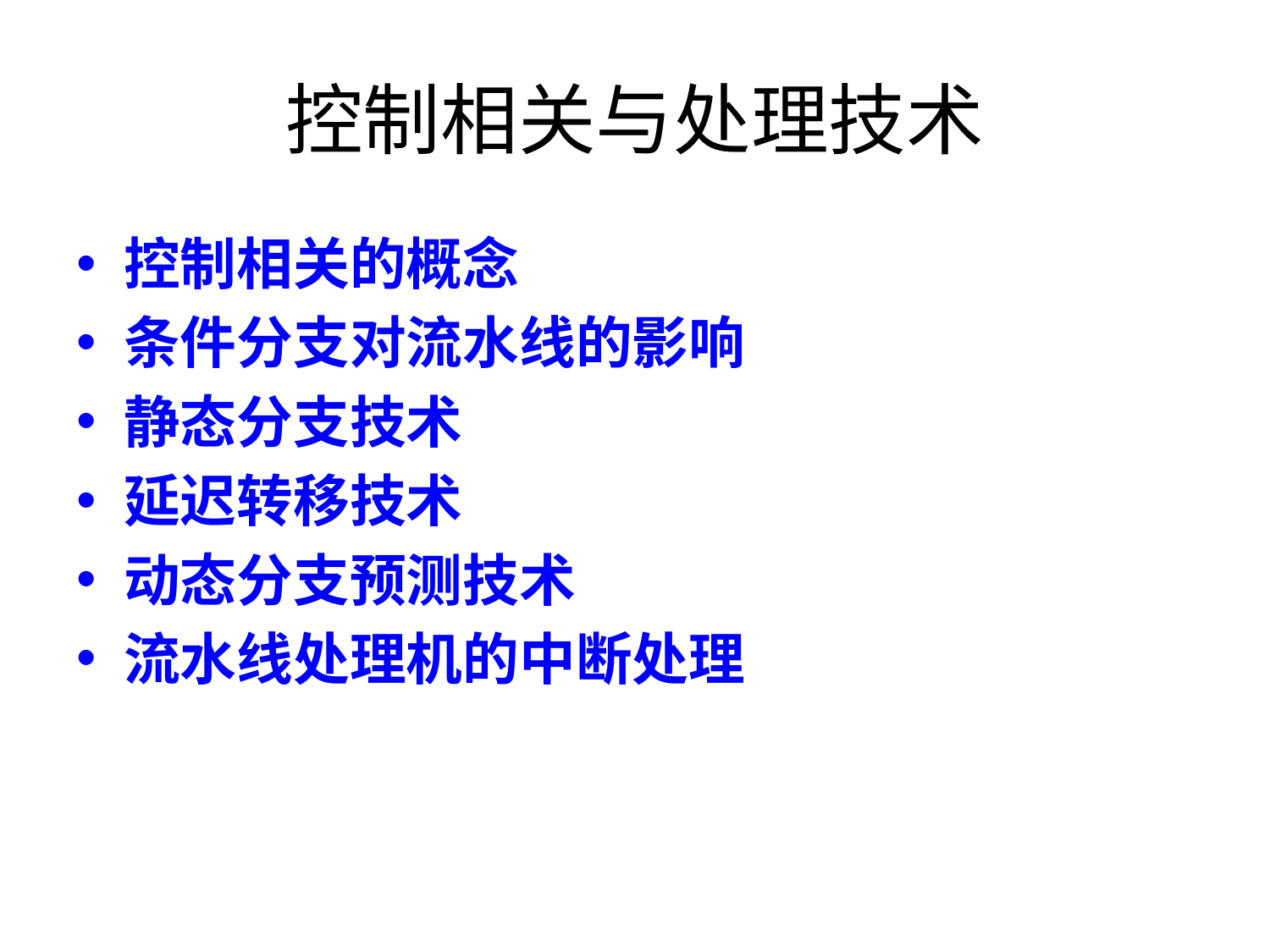

# 控制相关与处理技术
控制相关的概念
条件分支对流水线的影响
静态分支技术
延迟转移技术
动态分支预测技术
流水线处理机的中断处理